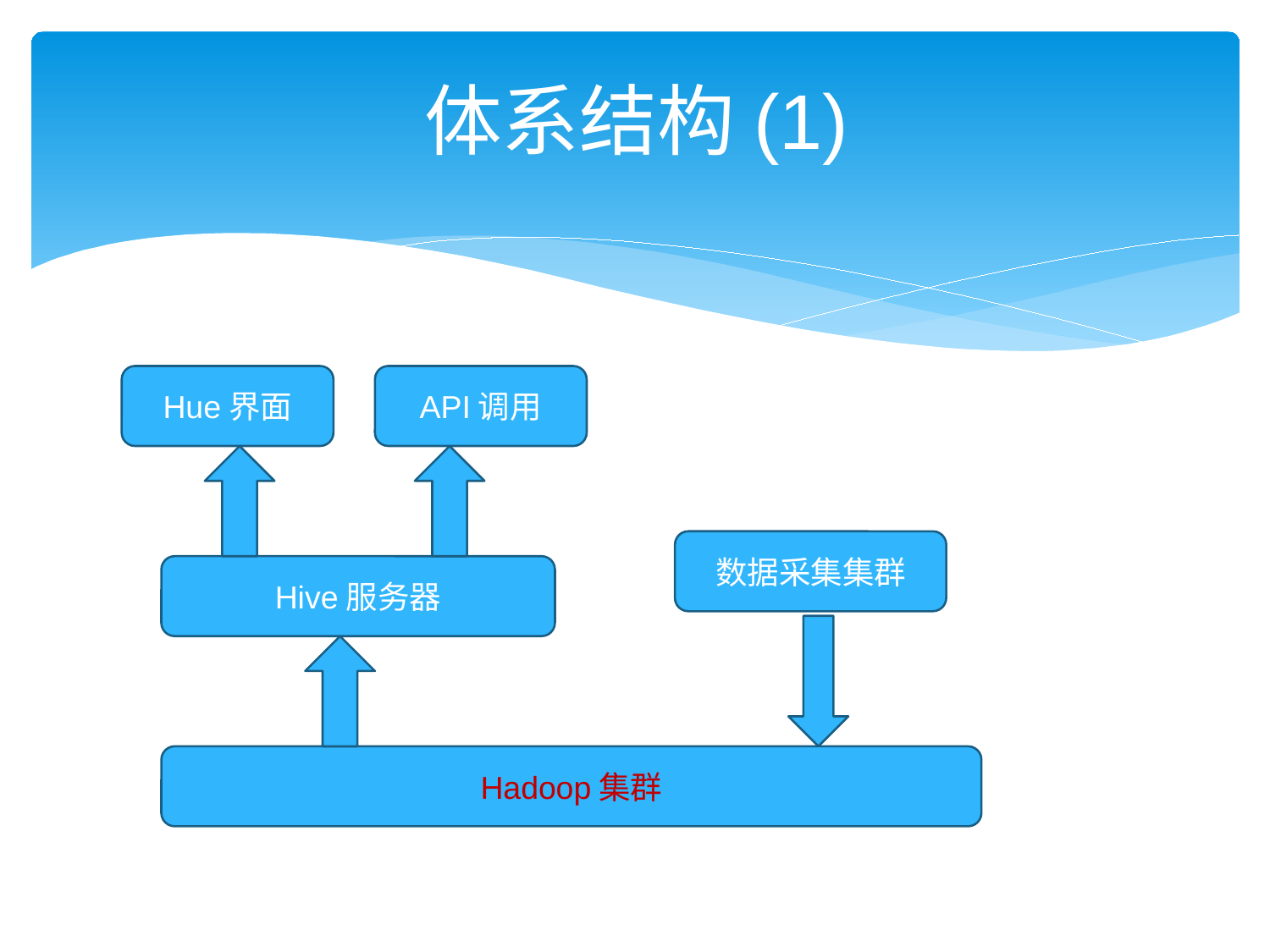

# 体系结构(1)
Hue界面
API调用

数据采集集群
Hive服务器

Hadoop集群